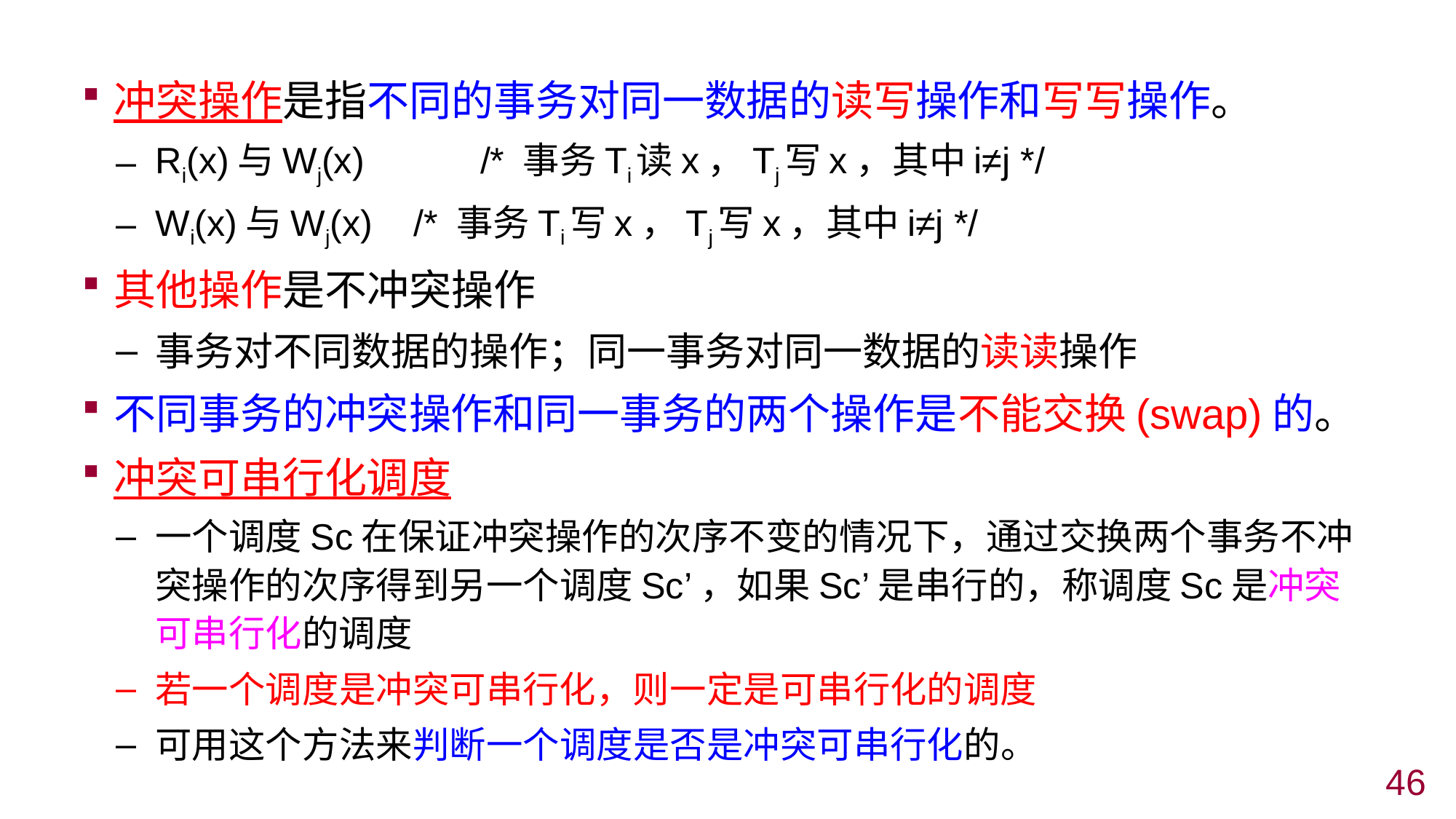

冲突操作是指不同的事务对同一数据的读写操作和写写操作。
Ri(x)与Wj(x)	  /* 事务Ti读x，Tj写x，其中i≠j */
Wi(x)与Wj(x)    /* 事务Ti写x，Tj写x，其中i≠j */
其他操作是不冲突操作
事务对不同数据的操作；同一事务对同一数据的读读操作
不同事务的冲突操作和同一事务的两个操作是不能交换(swap)的。
冲突可串行化调度
一个调度Sc在保证冲突操作的次序不变的情况下，通过交换两个事务不冲突操作的次序得到另一个调度Sc’，如果Sc’是串行的，称调度Sc是冲突可串行化的调度
若一个调度是冲突可串行化，则一定是可串行化的调度
可用这个方法来判断一个调度是否是冲突可串行化的。
46